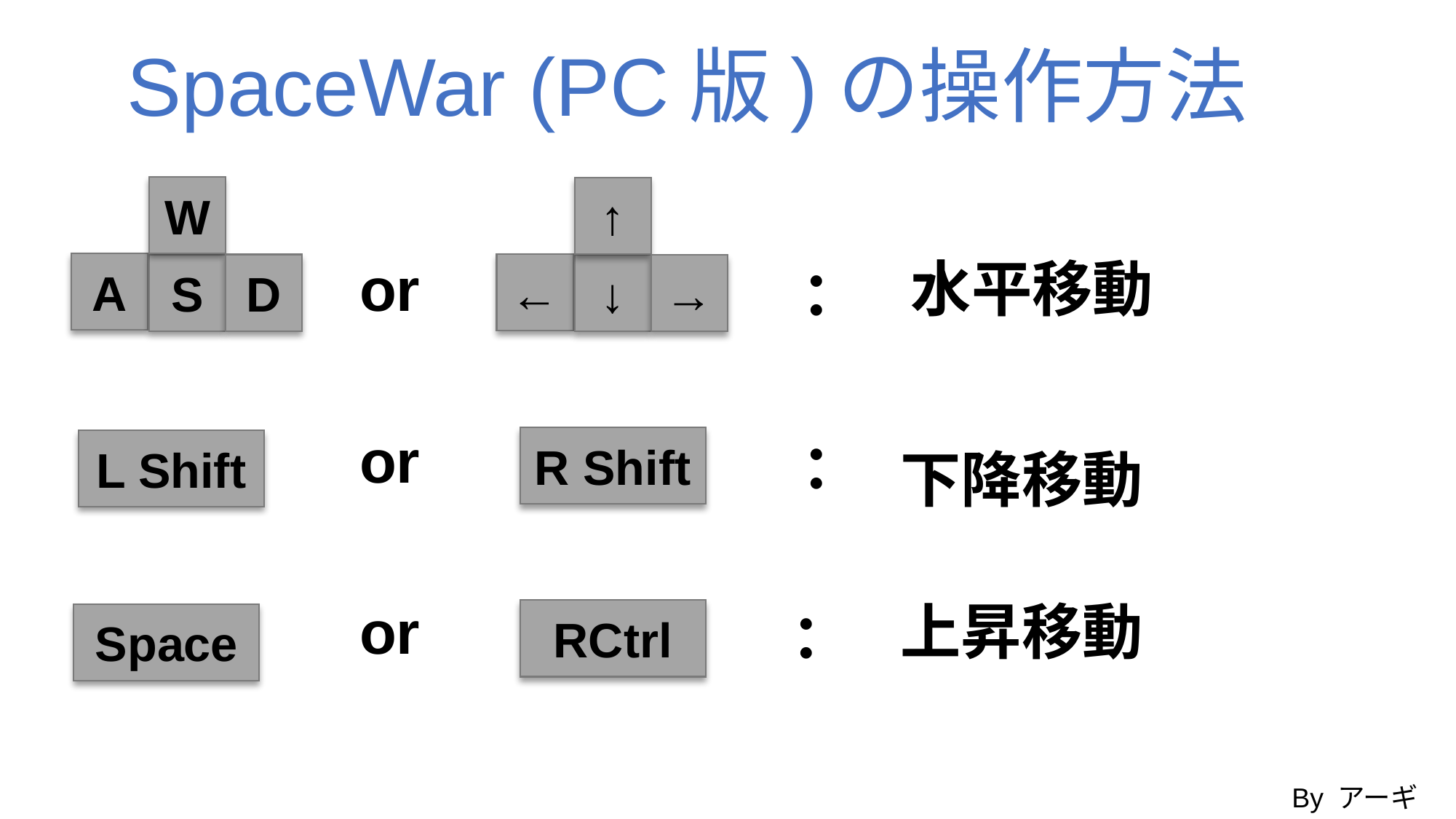

SpaceWar (PC版)の操作方法
W
A
S
D
↑
←
↓
→
or
水平移動
：
or
：
R Shift
L Shift
下降移動
or
上昇移動
：
RCtrl
Space
By アーギル